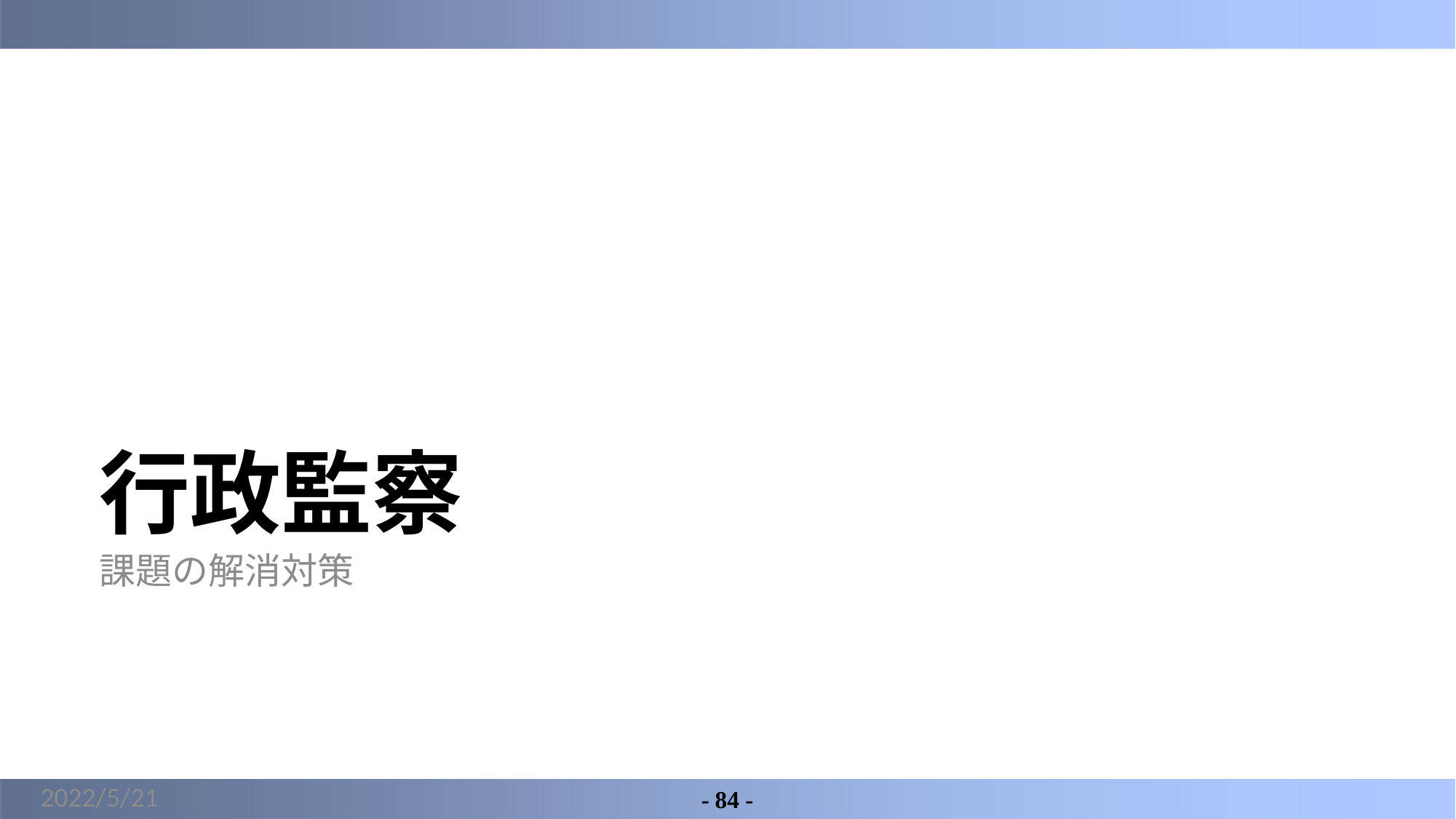

# 行政監察
課題の解消対策
2022/5/21
- 84 -